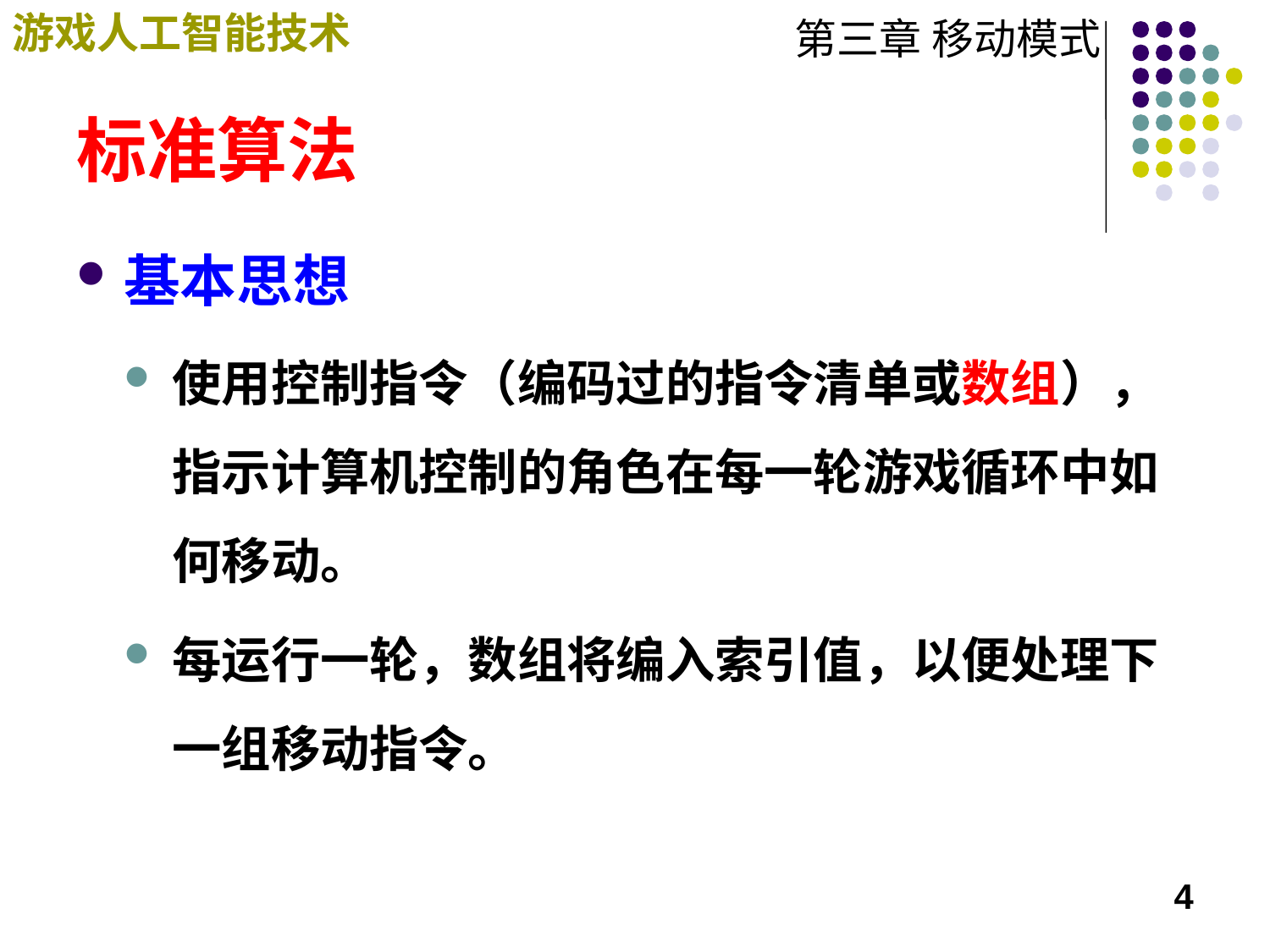

# 标准算法
基本思想
使用控制指令（编码过的指令清单或数组），指示计算机控制的角色在每一轮游戏循环中如何移动。
每运行一轮，数组将编入索引值，以便处理下一组移动指令。
4